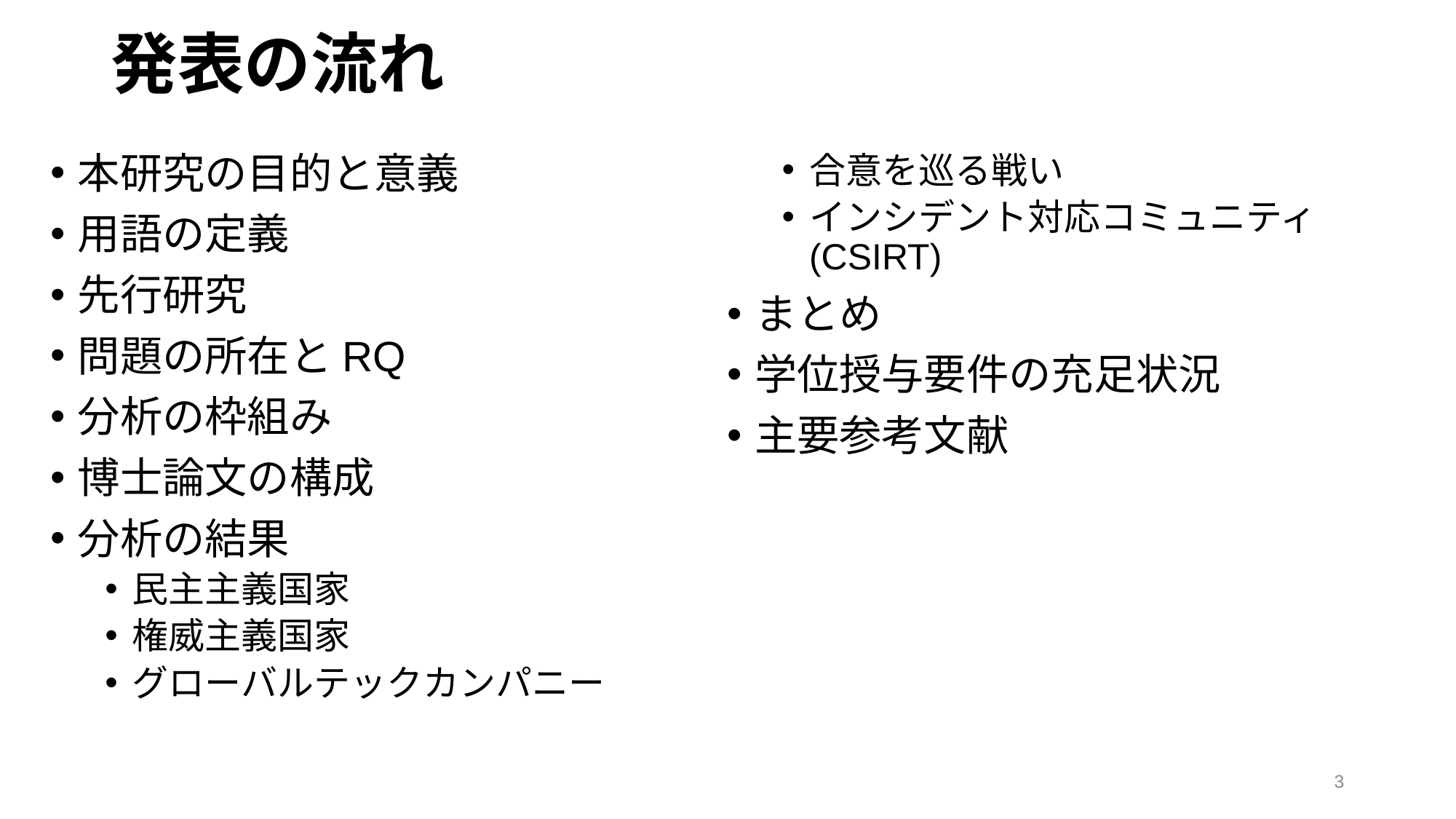

# 発表の流れ
本研究の目的と意義
用語の定義
先行研究
問題の所在とRQ
分析の枠組み
博士論文の構成
分析の結果
民主主義国家
権威主義国家
グローバルテックカンパニー
合意を巡る戦い
インシデント対応コミュニティ(CSIRT)
まとめ
学位授与要件の充足状況
主要参考文献

3